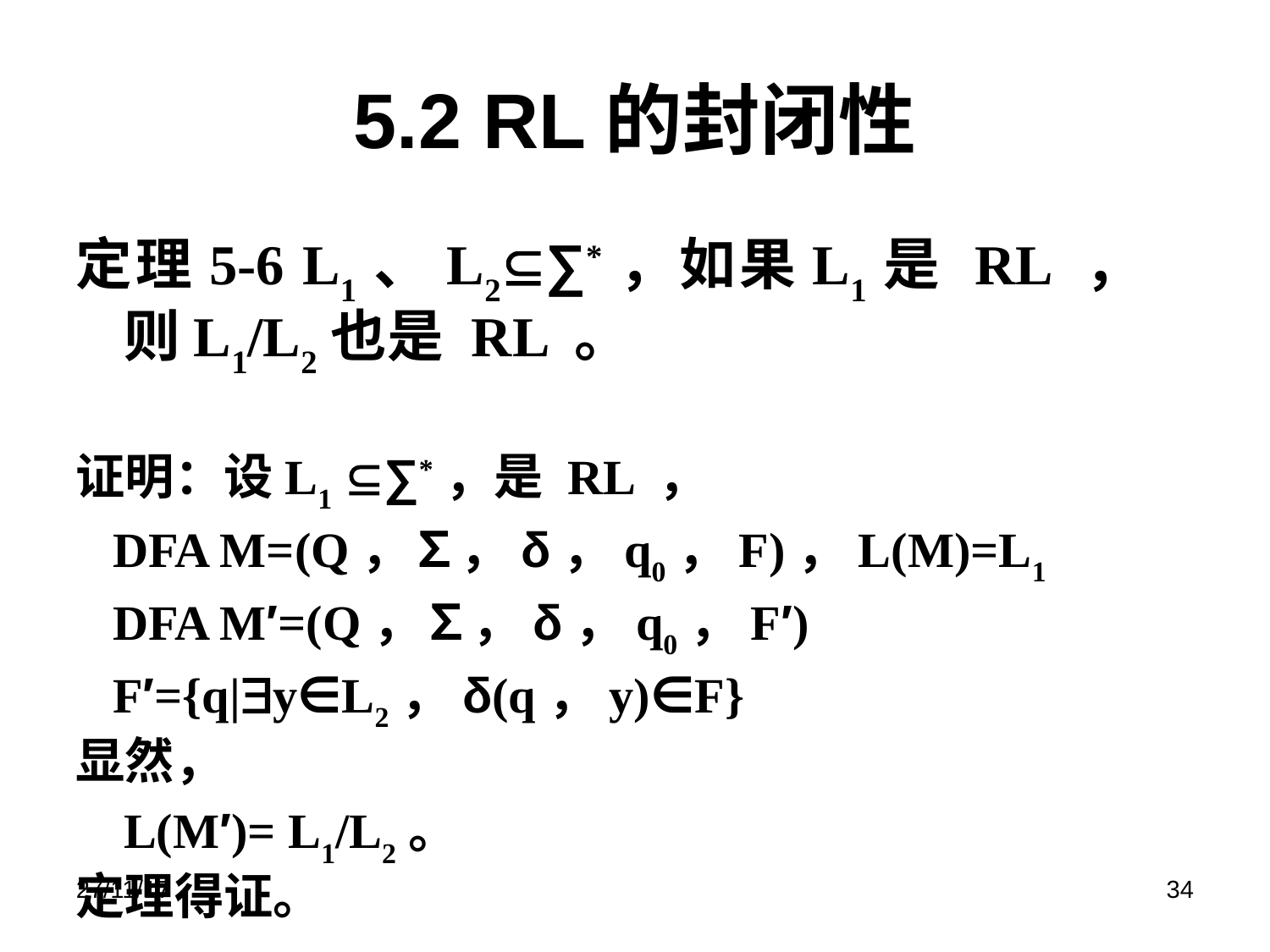

# 5.2 RL的封闭性
定理5-6 L1、L2⊆∑*，如果L1是 RL ，则L1/L2也是 RL 。

证明：设L1 ⊆∑*，是 RL ，
   DFA M=(Q，∑，δ，q0，F)，L(M)=L1
   DFA M′=(Q，∑，δ，q0，F′)
   F′={q|∃y∈L2，δ(q，y)∈F}
显然，
	L(M′)= L1/L2。
定理得证。
27/11/17
34